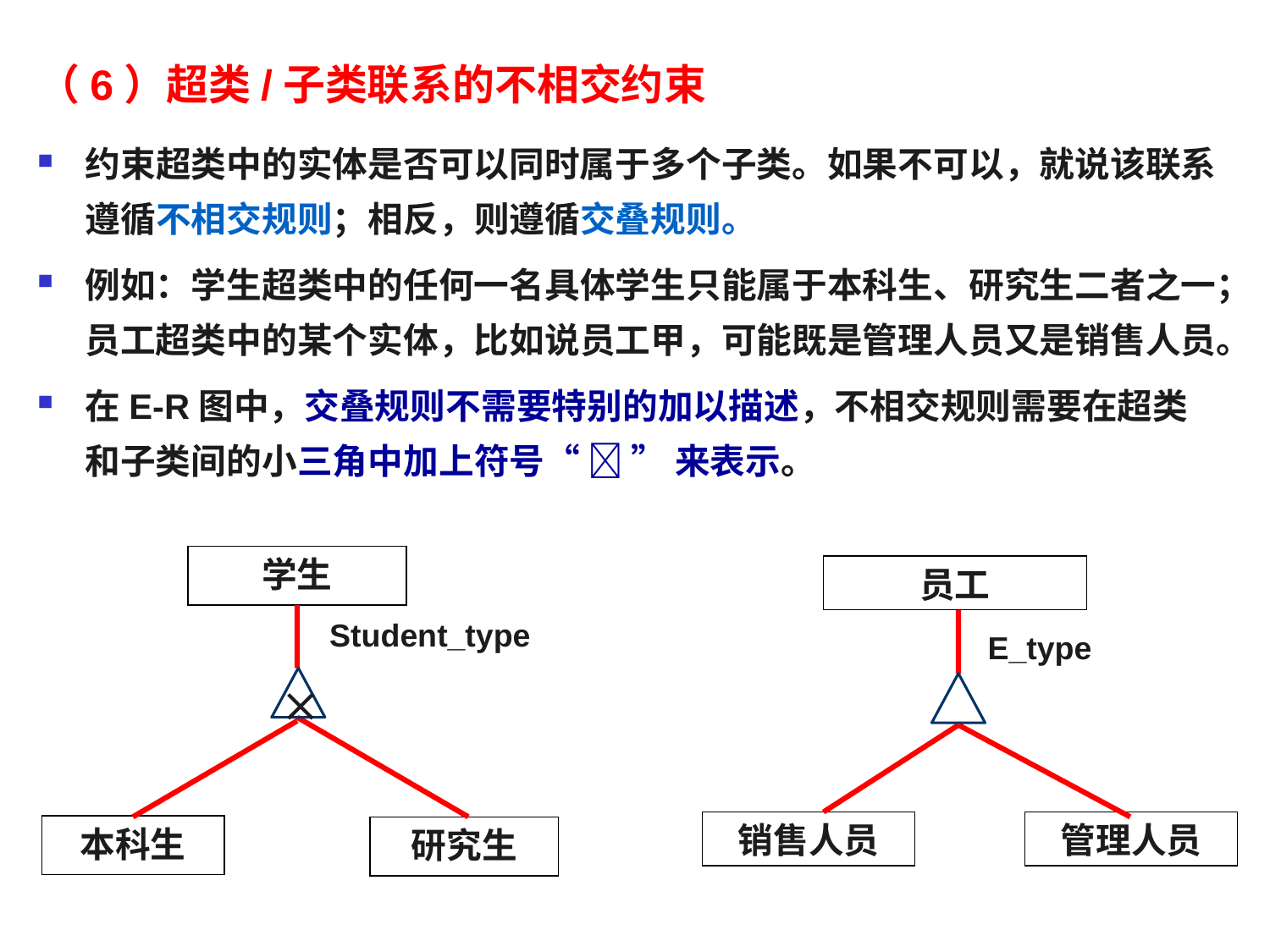

（6）超类/子类联系的不相交约束
约束超类中的实体是否可以同时属于多个子类。如果不可以，就说该联系遵循不相交规则；相反，则遵循交叠规则。
例如：学生超类中的任何一名具体学生只能属于本科生、研究生二者之一；员工超类中的某个实体，比如说员工甲，可能既是管理人员又是销售人员。
在E-R图中，交叠规则不需要特别的加以描述，不相交规则需要在超类和子类间的小三角中加上符号“ × ” 来表示。
学生
员工

Student_type

E_type
×

管理人员
销售人员
本科生
研究生